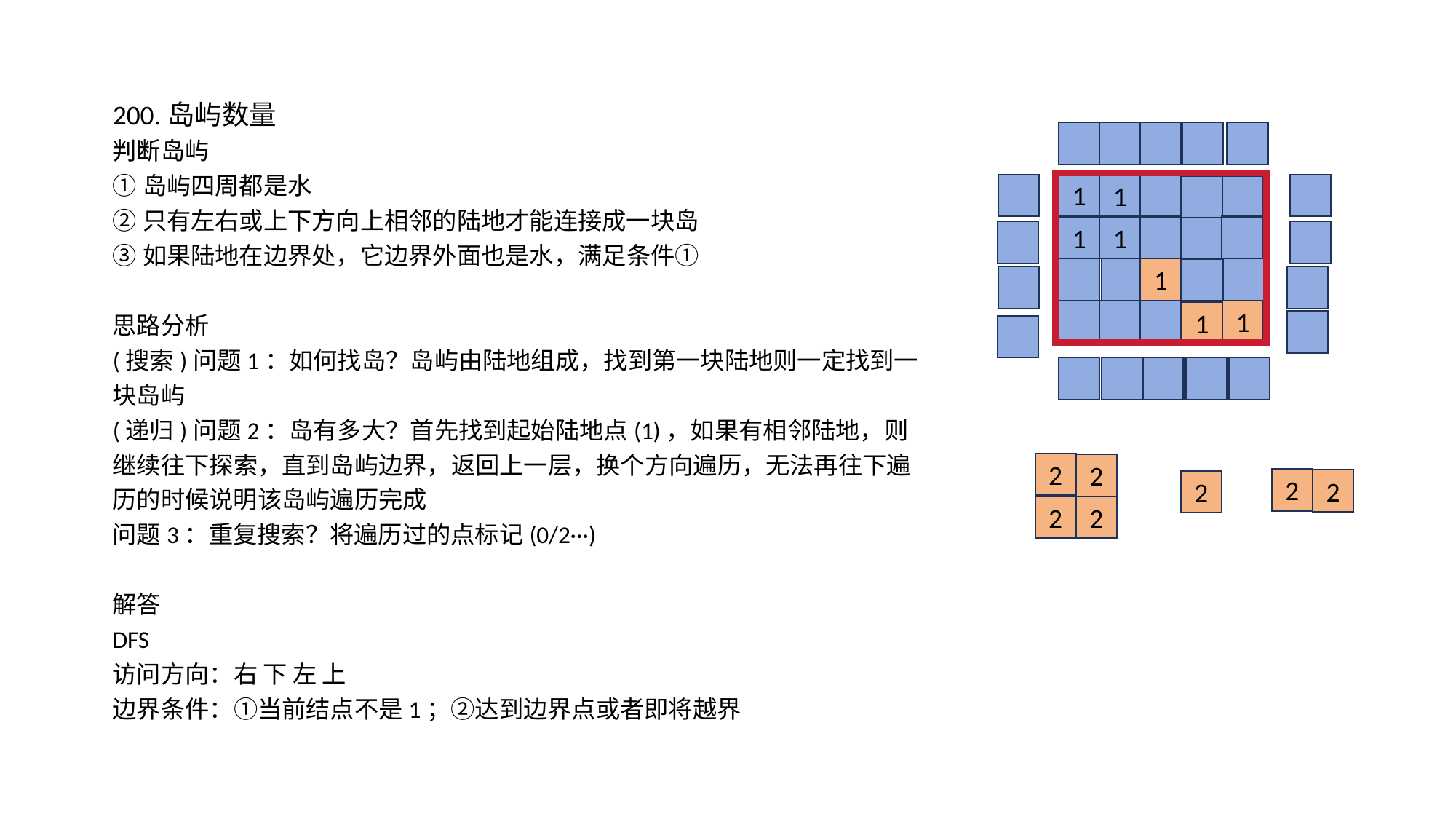

200.岛屿数量
判断岛屿
①岛屿四周都是水
②只有左右或上下方向上相邻的陆地才能连接成一块岛
③如果陆地在边界处，它边界外面也是水，满足条件①

思路分析
(搜索)问题1：如何找岛？岛屿由陆地组成，找到第一块陆地则一定找到一块岛屿
(递归)问题2：岛有多大？首先找到起始陆地点(1)，如果有相邻陆地，则继续往下探索，直到岛屿边界，返回上一层，换个方向遍历，无法再往下遍历的时候说明该岛屿遍历完成
问题3：重复搜索？将遍历过的点标记(0/2···)

解答
DFS
访问方向：右 下 左 上
边界条件：①当前结点不是1；②达到边界点或者即将越界

1

1

1
1

1

1
1

2
2
2
2
2
2
2